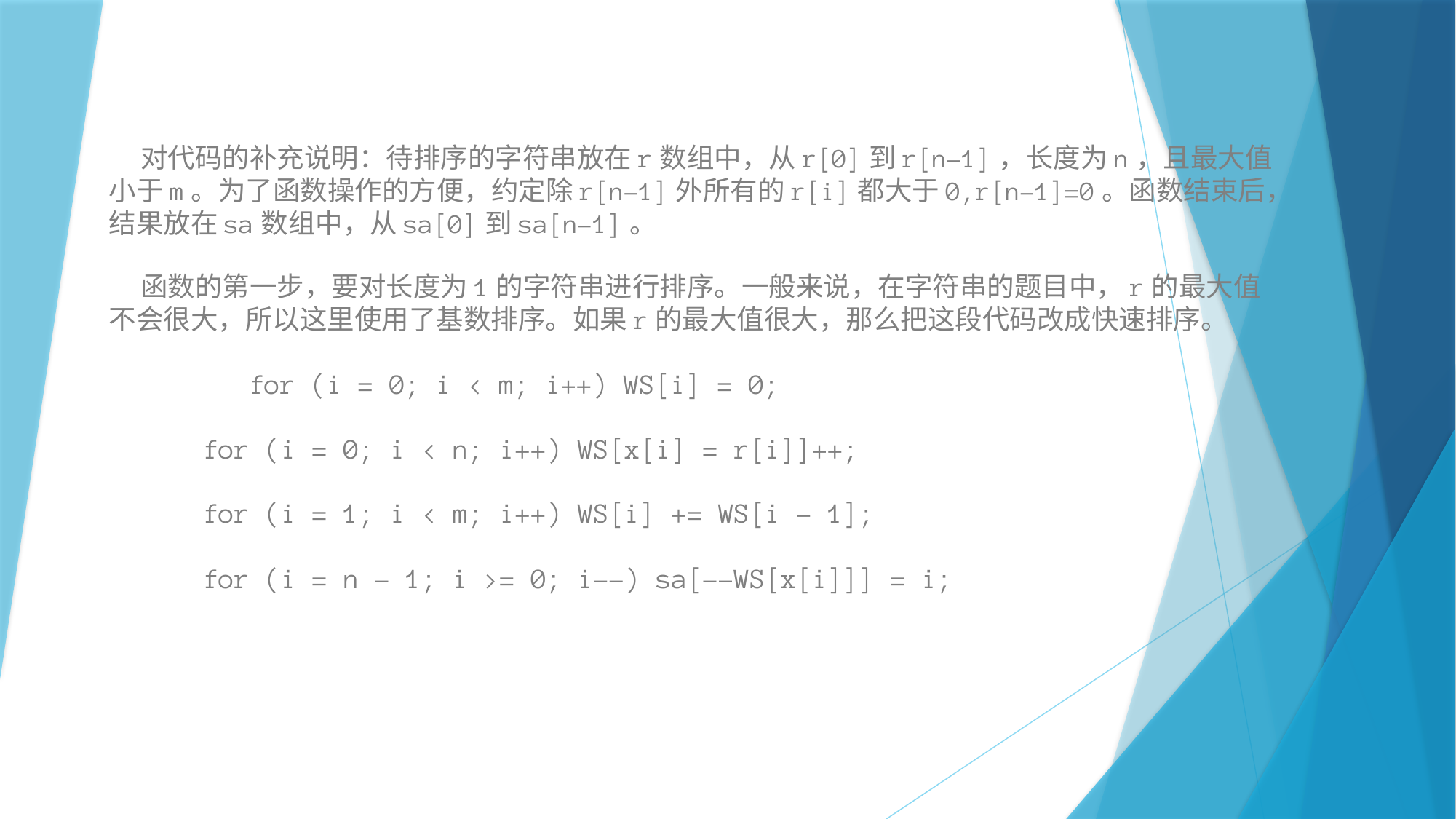

#
对代码的补充说明：待排序的字符串放在r数组中，从r[0]到r[n-1]，长度为n，且最大值小于m。为了函数操作的方便，约定除r[n-1]外所有的r[i]都大于0,r[n-1]=0。函数结束后，结果放在sa数组中，从sa[0]到sa[n-1]。
函数的第一步，要对长度为1的字符串进行排序。一般来说，在字符串的题目中，r的最大值不会很大，所以这里使用了基数排序。如果r的最大值很大，那么把这段代码改成快速排序。
 	  for (i = 0; i < m; i++) WS[i] = 0;
    for (i = 0; i < n; i++) WS[x[i] = r[i]]++;
    for (i = 1; i < m; i++) WS[i] += WS[i - 1];
    for (i = n - 1; i >= 0; i--) sa[--WS[x[i]]] = i;